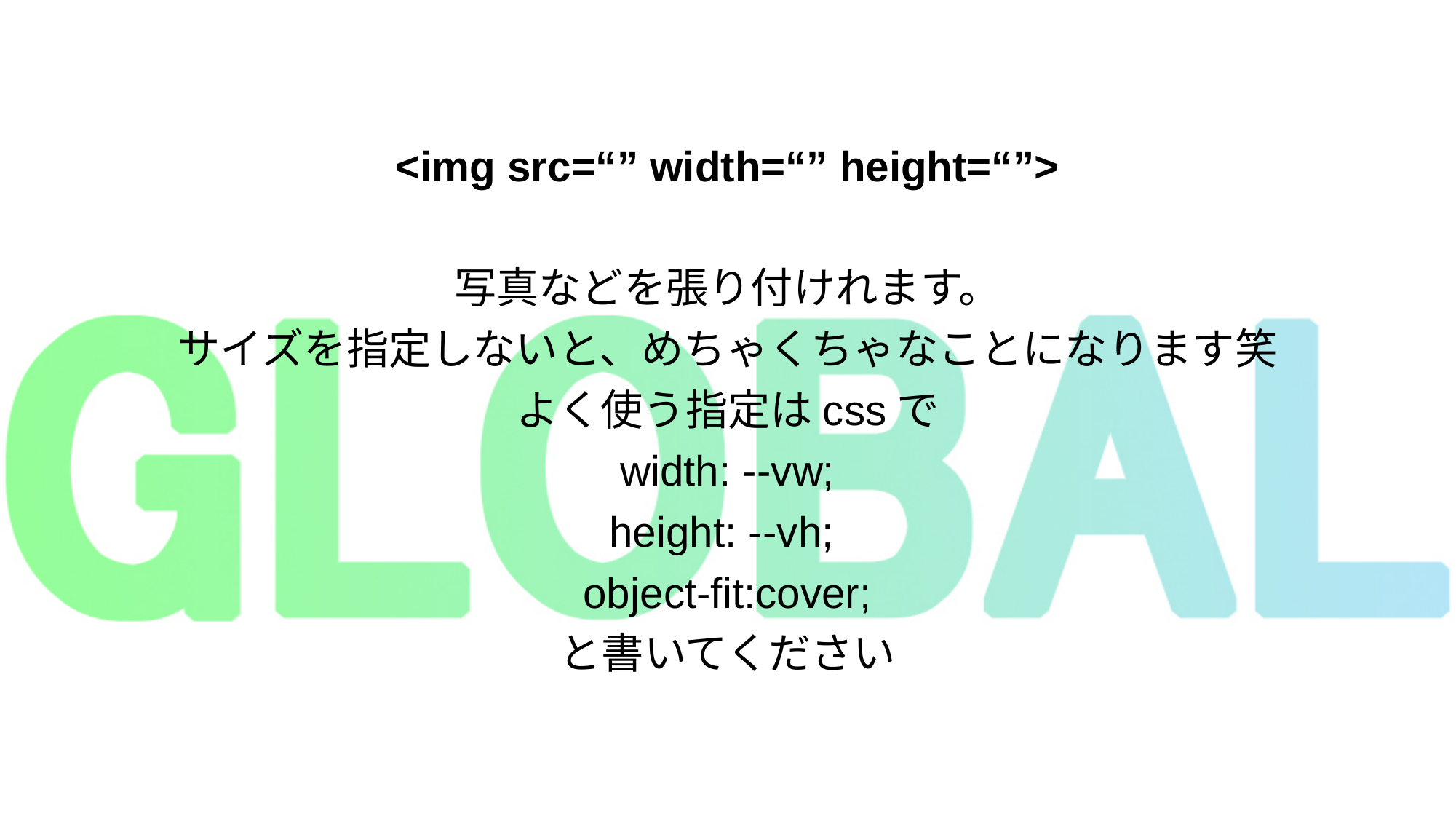

<img src=“” width=“” height=“”>

写真などを張り付けれます。
サイズを指定しないと、めちゃくちゃなことになります笑
よく使う指定はcssで
width: --vw;
height: --vh;
object-fit:cover;
と書いてください